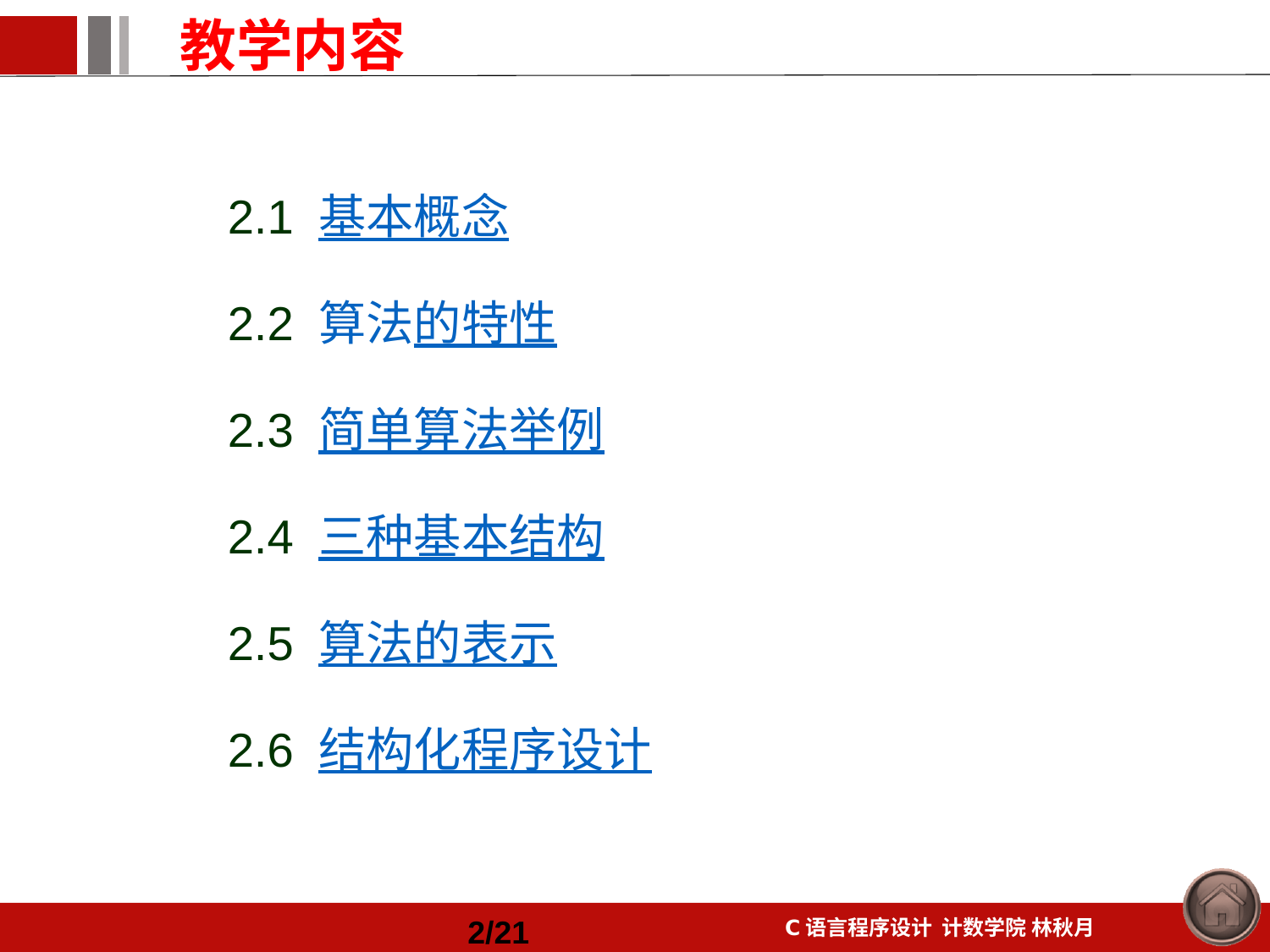

教学内容
2.1 基本概念
2.2 算法的特性
2.3 简单算法举例
2.4 三种基本结构
2.5 算法的表示
2.6 结构化程序设计